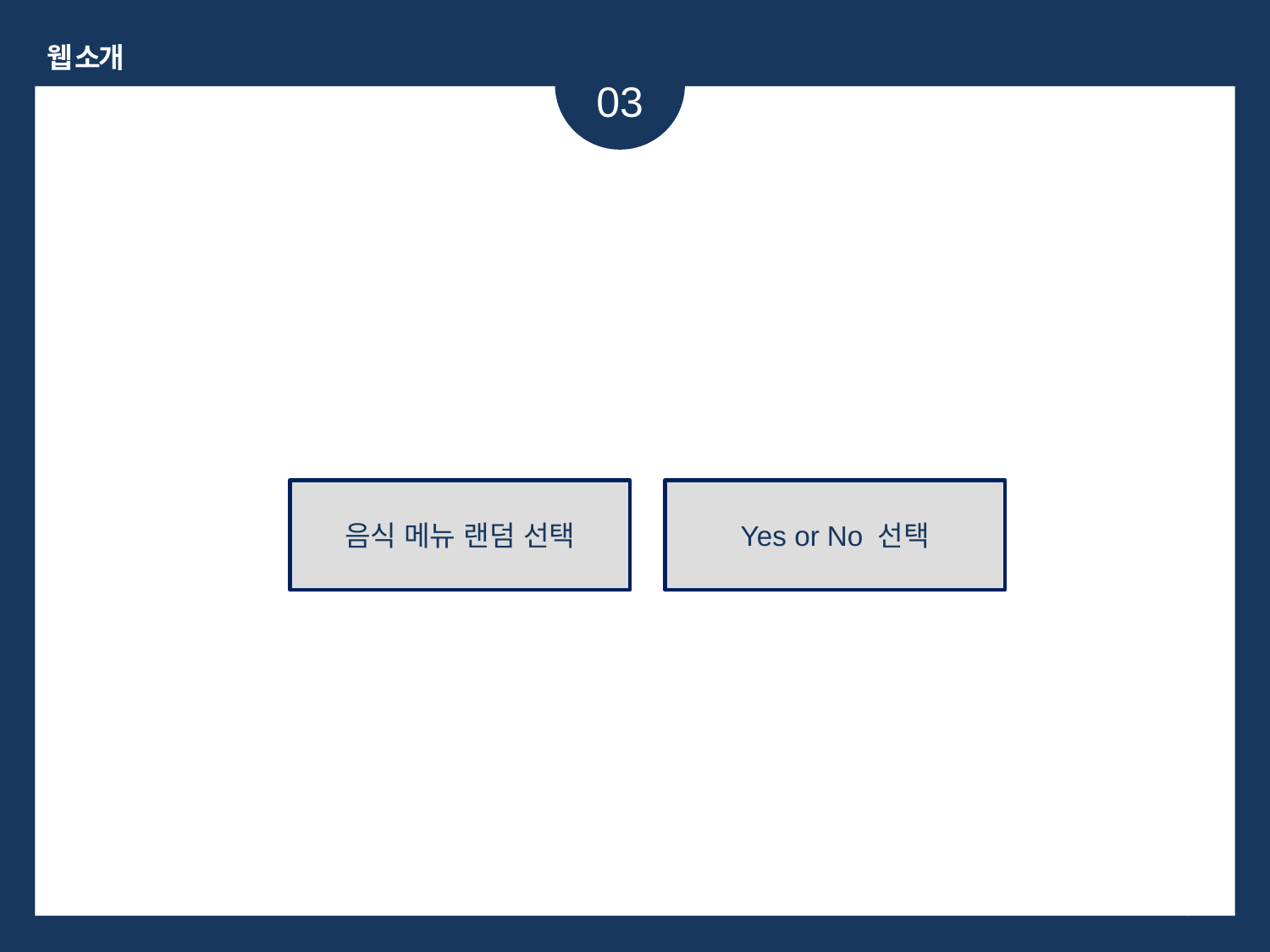

웹 소개
03

음식 메뉴 랜덤 선택
Yes or No 선택
6